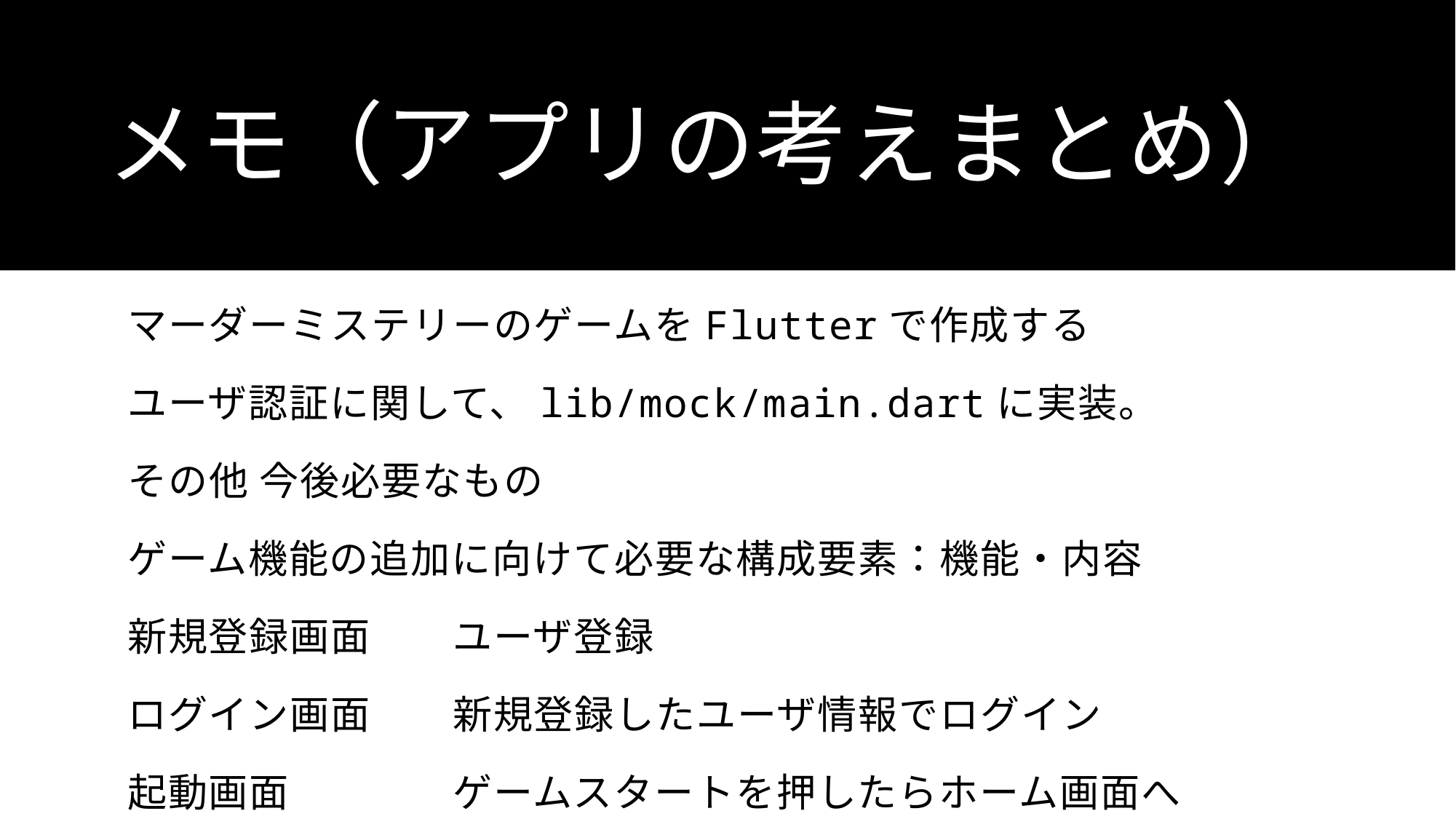

# メモ（アプリの考えまとめ）
マーダーミステリーのゲームをFlutterで作成する
ユーザ認証に関して、lib/mock/main.dartに実装。
その他 今後必要なもの
ゲーム機能の追加に向けて必要な構成要素：機能・内容
新規登録画面　　ユーザ登録
ログイン画面　　新規登録したユーザ情報でログイン
起動画面　　　　ゲームスタートを押したらホーム画面へ
ホーム画面　　　問題を選べれる　ゲームロビーへ
ゲームロビー	プレイヤーの待機、参加、役職配布
プレイヤー管理	誰が誰なのか（名前、役職、UIDなど）
チャット/会話画面	プレイヤー同士が推理を進めるためのUI
タイマー機能	推理時間、議論時間の制限
ゲーム進行ロジック	ゲームのフェーズ管理（例：昼、夜、投票など）
状態管理	provider や riverpod、bloc などの状態管理の導入を検討
                今考えているものアプリでゲームを進行させる
データ保存	Firestoreなどでリアルタイム同期やログ保存

もし「オンライン対応（複数人参加）」も目指すなら、Firebase Firestore や Realtime Database を活用してプレイヤー同士の同期も検討

マーダーミステリー
今考えている
ゲームの要件
できれば一人でもできるようにしたい
ルーム参加者待てるところを作る
問題を選択できるようにする
話ができるところ（チャットできる）
個別で話し合いができるところを作る
投票できるようにする
時間制限で次のステップに行けるようにする
ステップ
参加者に役割をランダムに割り振る
自分の役割を知る
確認したら、話し合いへ
後から知ることができる証拠を選択させる
その後話し合いをさせる
話の流れ
最初に全体で話し合いをさせる
その後順番に組合せで個別で話し合いをさせる
上の流れを二回行う
その後誰があやしいか順番に聞いていく
　なぜ怪しいと思うのかを理由も言ってもらい
　それに対して質問したい人が質問していく
最後に投票させる
投票結果で犯人がどのような結果になるかを言い
その後の人物がどうなったかを説明する
最後にだれが犯人だったのかを教える